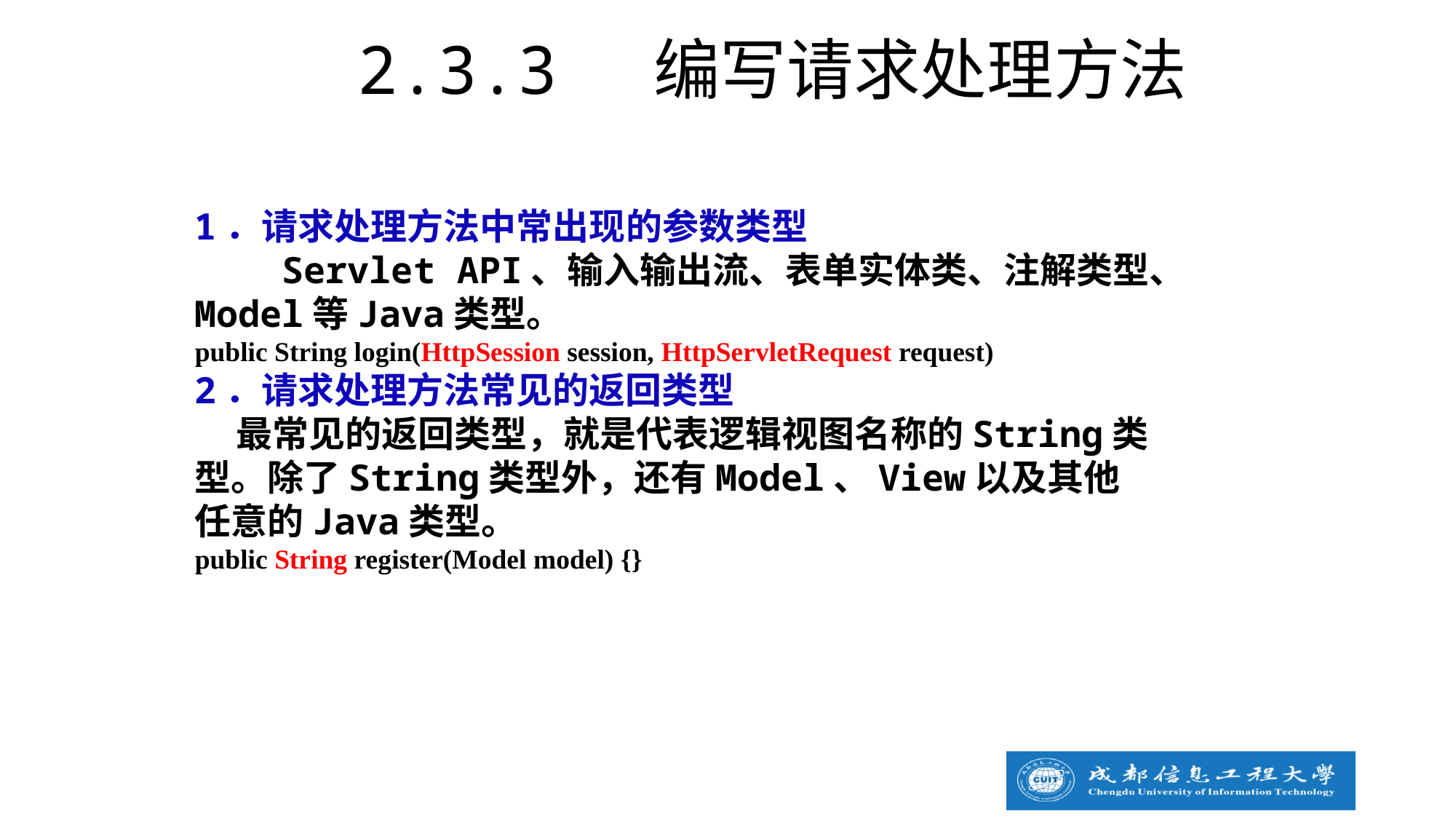

2.3.3  编写请求处理方法
1．请求处理方法中常出现的参数类型
    Servlet API、输入输出流、表单实体类、注解类型、Model等Java类型。
public String login(HttpSession session, HttpServletRequest request)
2．请求处理方法常见的返回类型
    最常见的返回类型，就是代表逻辑视图名称的String类型。除了String类型外，还有Model、View以及其他任意的Java类型。
public String register(Model model) {}